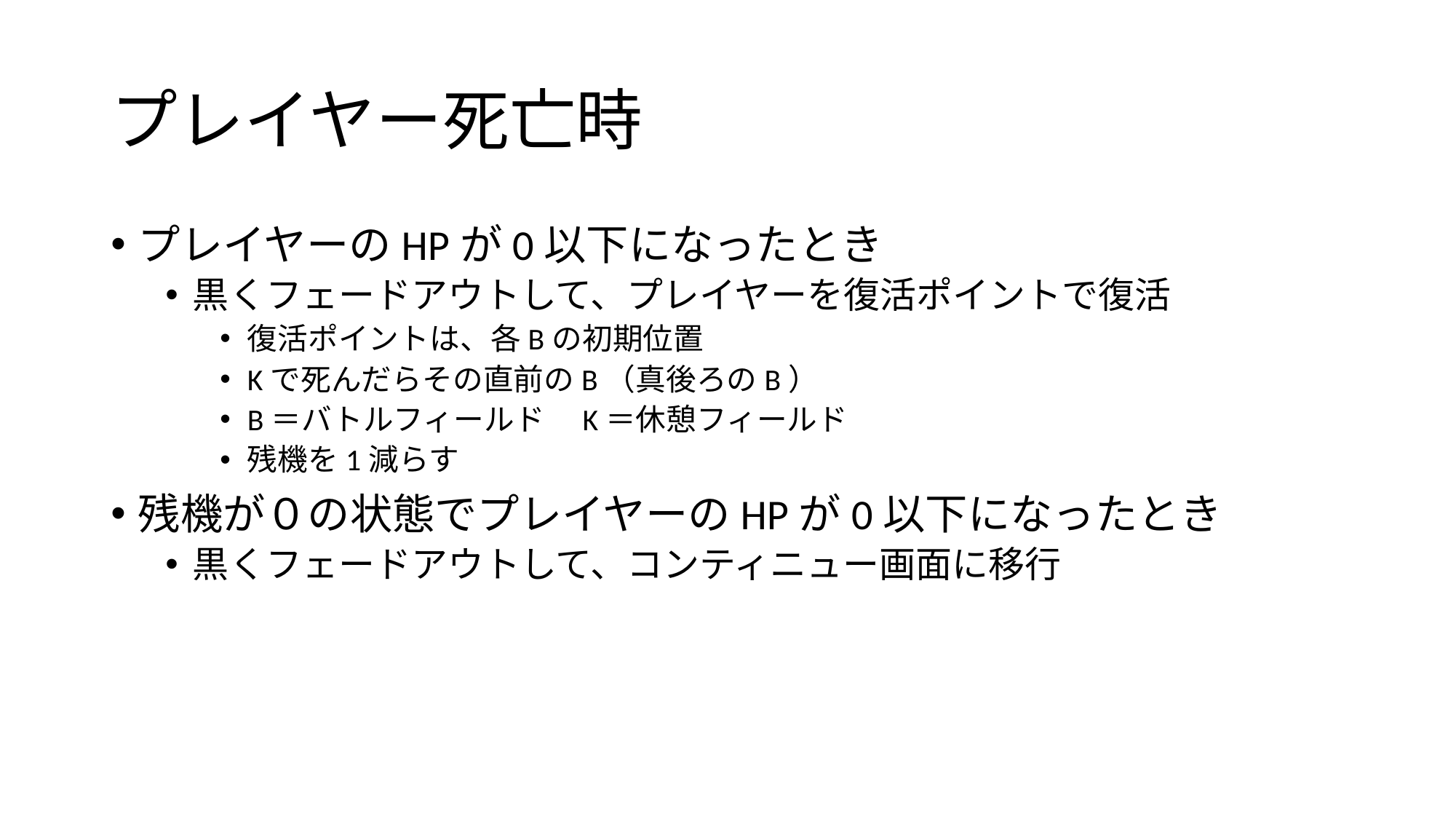

# プレイヤー死亡時
プレイヤーのHPが0以下になったとき
黒くフェードアウトして、プレイヤーを復活ポイントで復活
復活ポイントは、各Bの初期位置
Kで死んだらその直前のB（真後ろのB）
B＝バトルフィールド　K＝休憩フィールド
残機を1減らす
残機が０の状態でプレイヤーのHPが0以下になったとき
黒くフェードアウトして、コンティニュー画面に移行